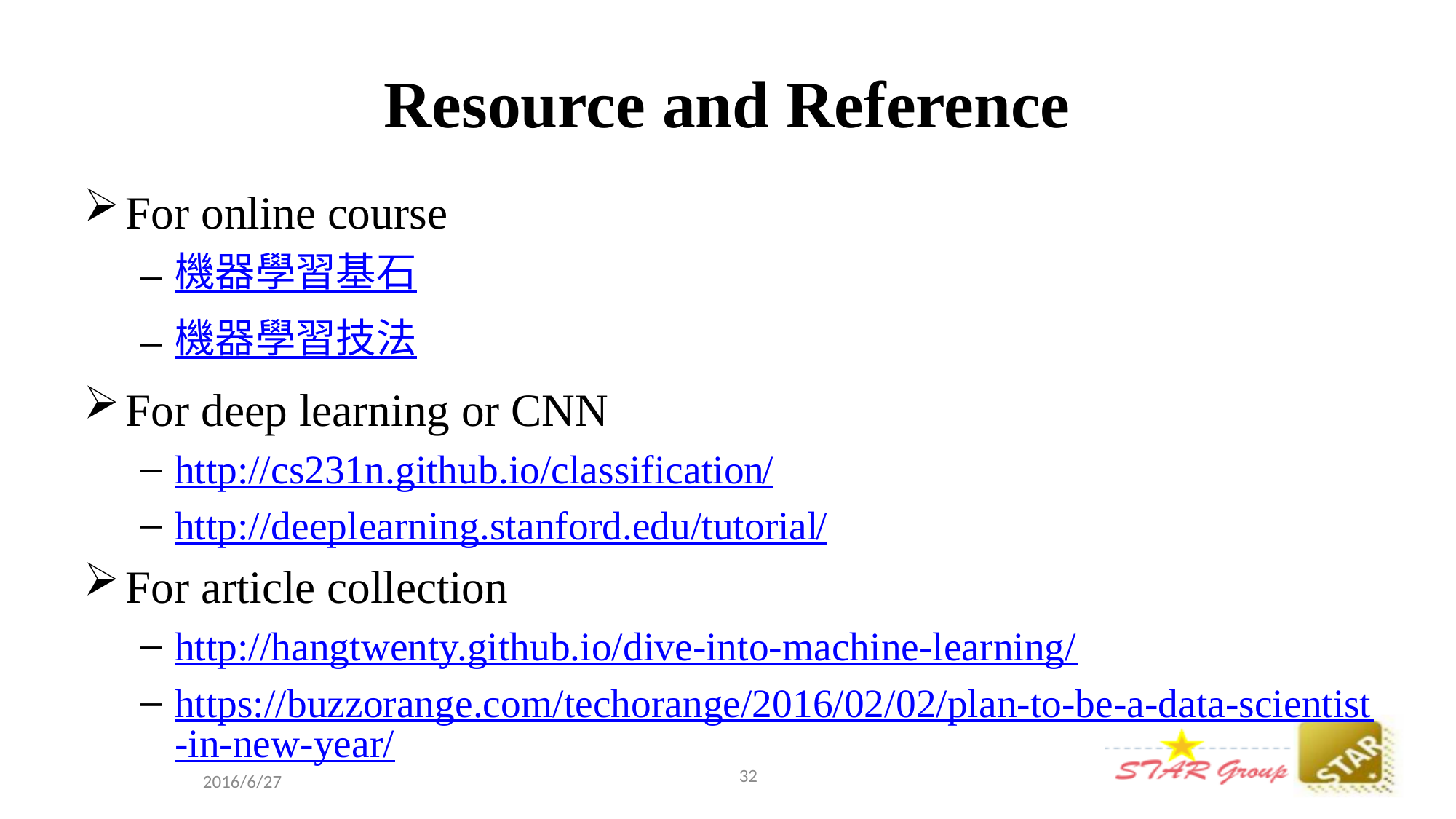

# Resource and Reference
For online course
機器學習基石
機器學習技法
For deep learning or CNN
http://cs231n.github.io/classification/
http://deeplearning.stanford.edu/tutorial/
For article collection
http://hangtwenty.github.io/dive-into-machine-learning/
https://buzzorange.com/techorange/2016/02/02/plan-to-be-a-data-scientist-in-new-year/

32
2016/6/27